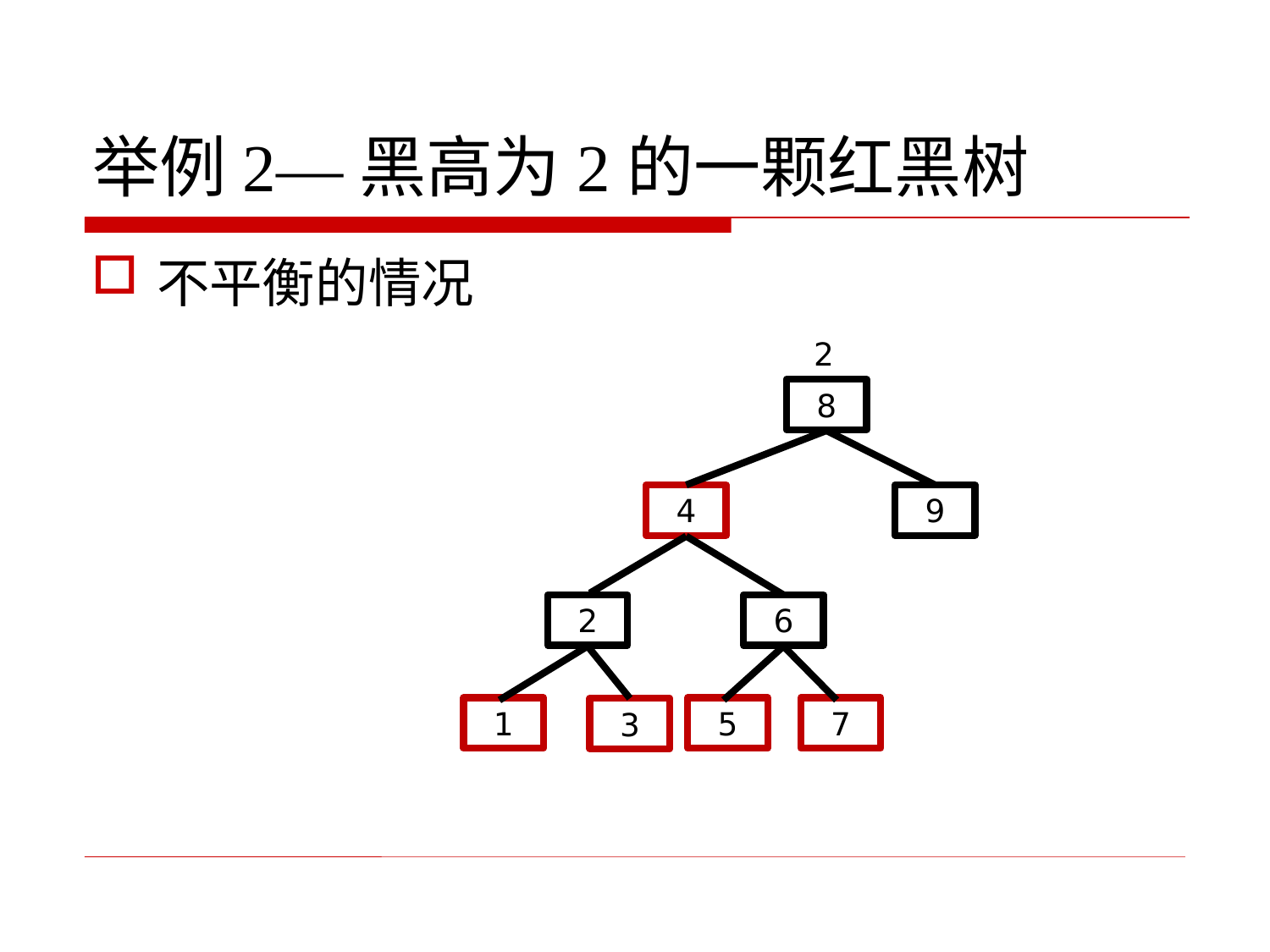

# 举例2—黑高为2的一颗红黑树
不平衡的情况
2
8
4
9
2
6
1
5
7
3